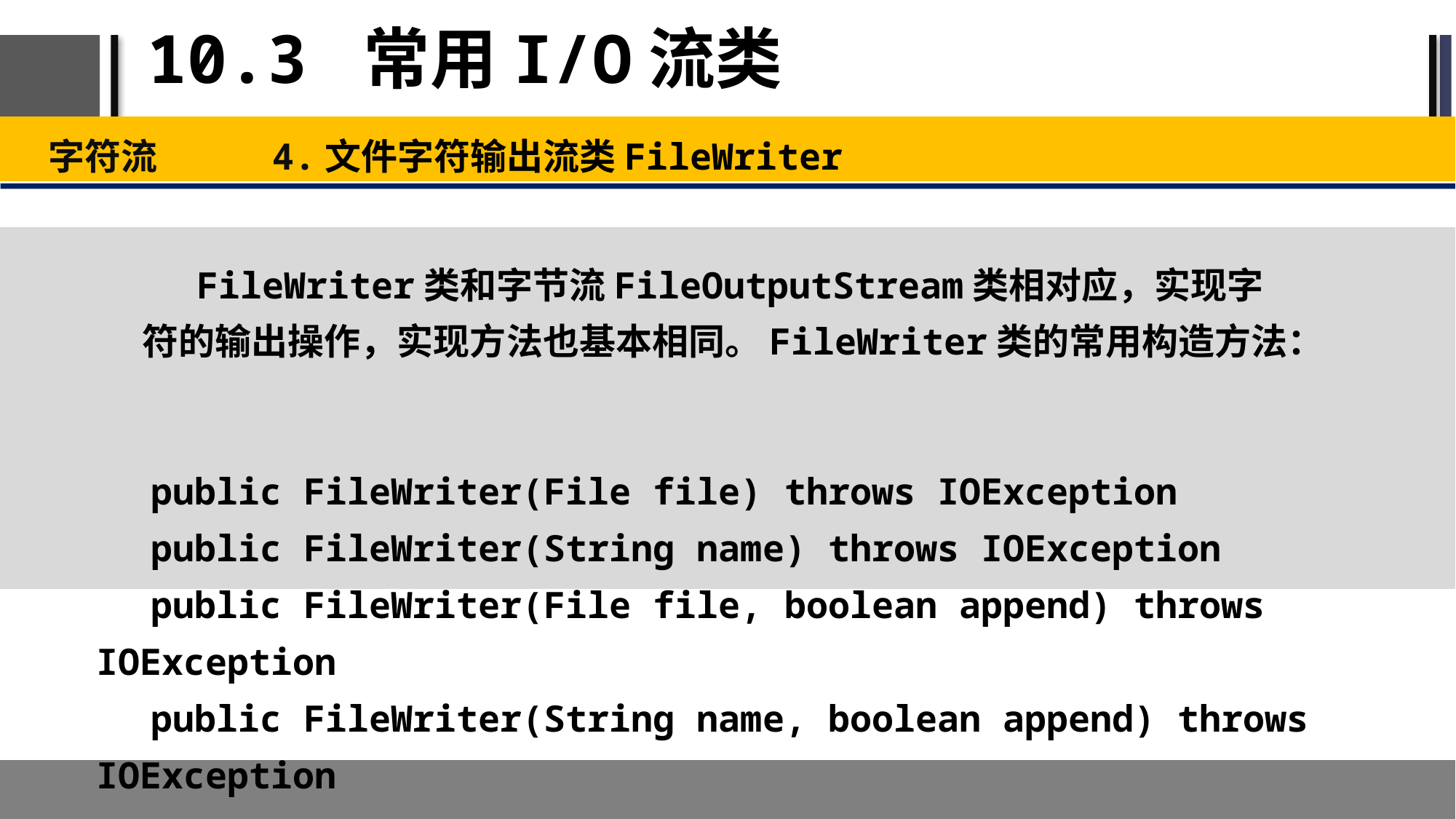

# 10.3 常用I/O流类

字符流             4.文件字符输出流类FileWriter

FileWriter类和字节流FileOutputStream类相对应，实现字符的输出操作，实现方法也基本相同。FileWriter类的常用构造方法：
public FileWriter(File file) throws IOException
public FileWriter(String name) throws IOException
public FileWriter(File file, boolean append) throws IOException
public FileWriter(String name, boolean append) throws IOException